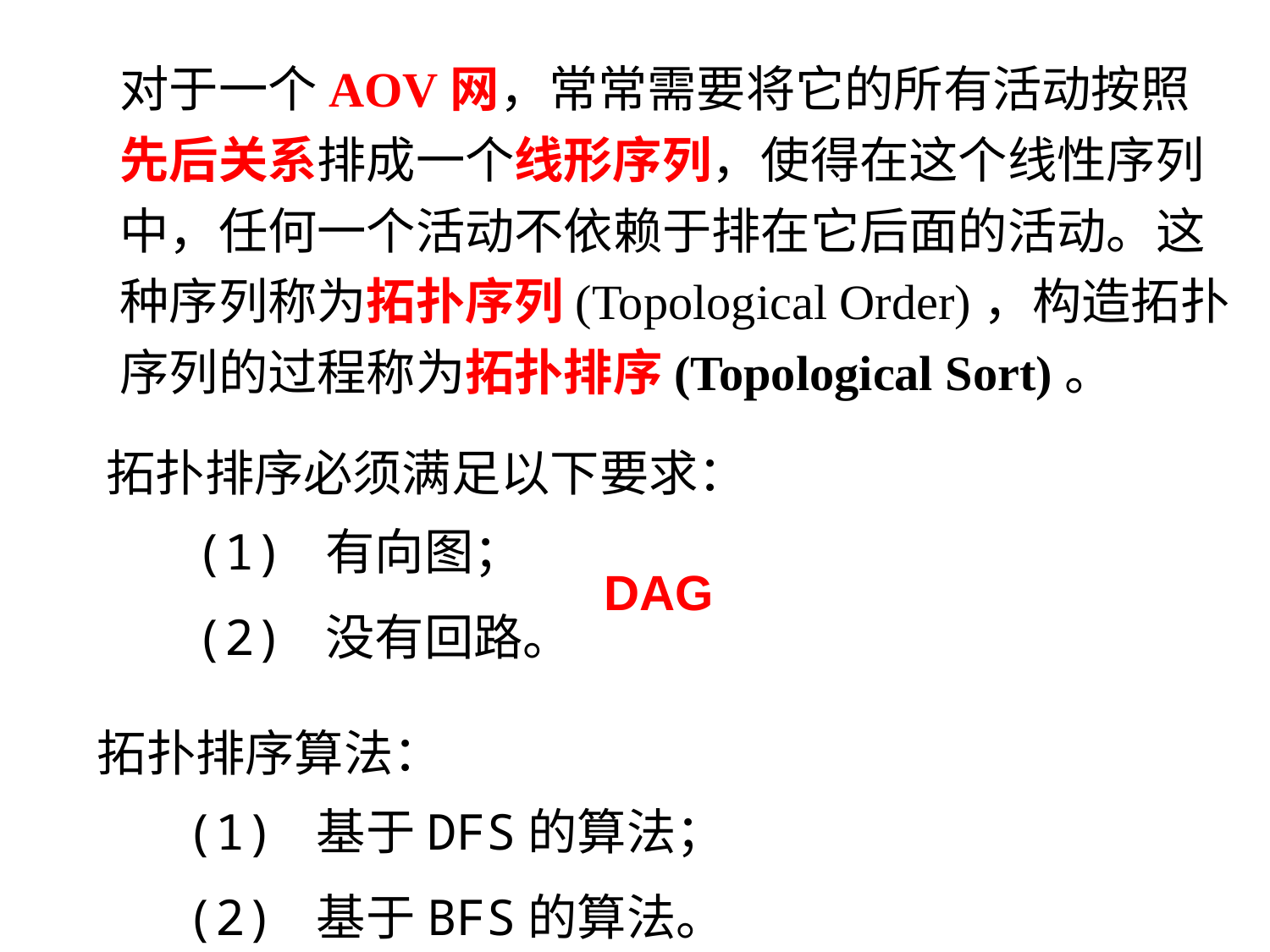

对于一个AOV网，常常需要将它的所有活动按照先后关系排成一个线形序列，使得在这个线性序列中，任何一个活动不依赖于排在它后面的活动。这种序列称为拓扑序列(Topological Order)，构造拓扑序列的过程称为拓扑排序(Topological Sort)。
拓扑排序必须满足以下要求：
   (1) 有向图；
   (2) 没有回路。
DAG
拓扑排序算法：
   (1) 基于DFS的算法；
   (2) 基于BFS的算法。